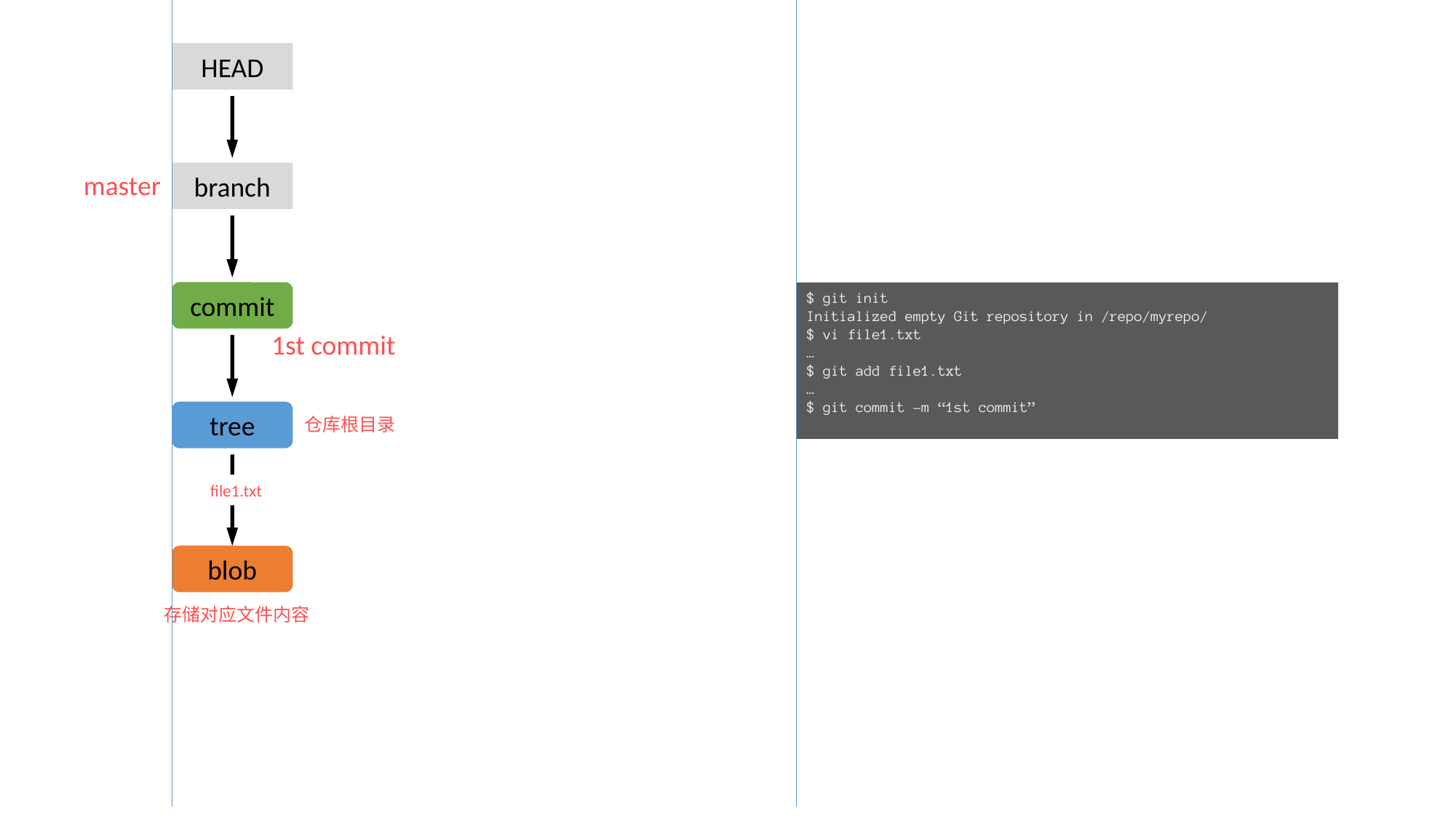

HEAD

master
branch

commit
$ git init
Initialized empty Git repository in /repo/myrepo/
$ vi file1.txt
…
$ git add file1.txt
…
$ git commit –m “1st commit”

1st commit

tree
仓库根目录

file1.txt
blob
存储对应文件内容